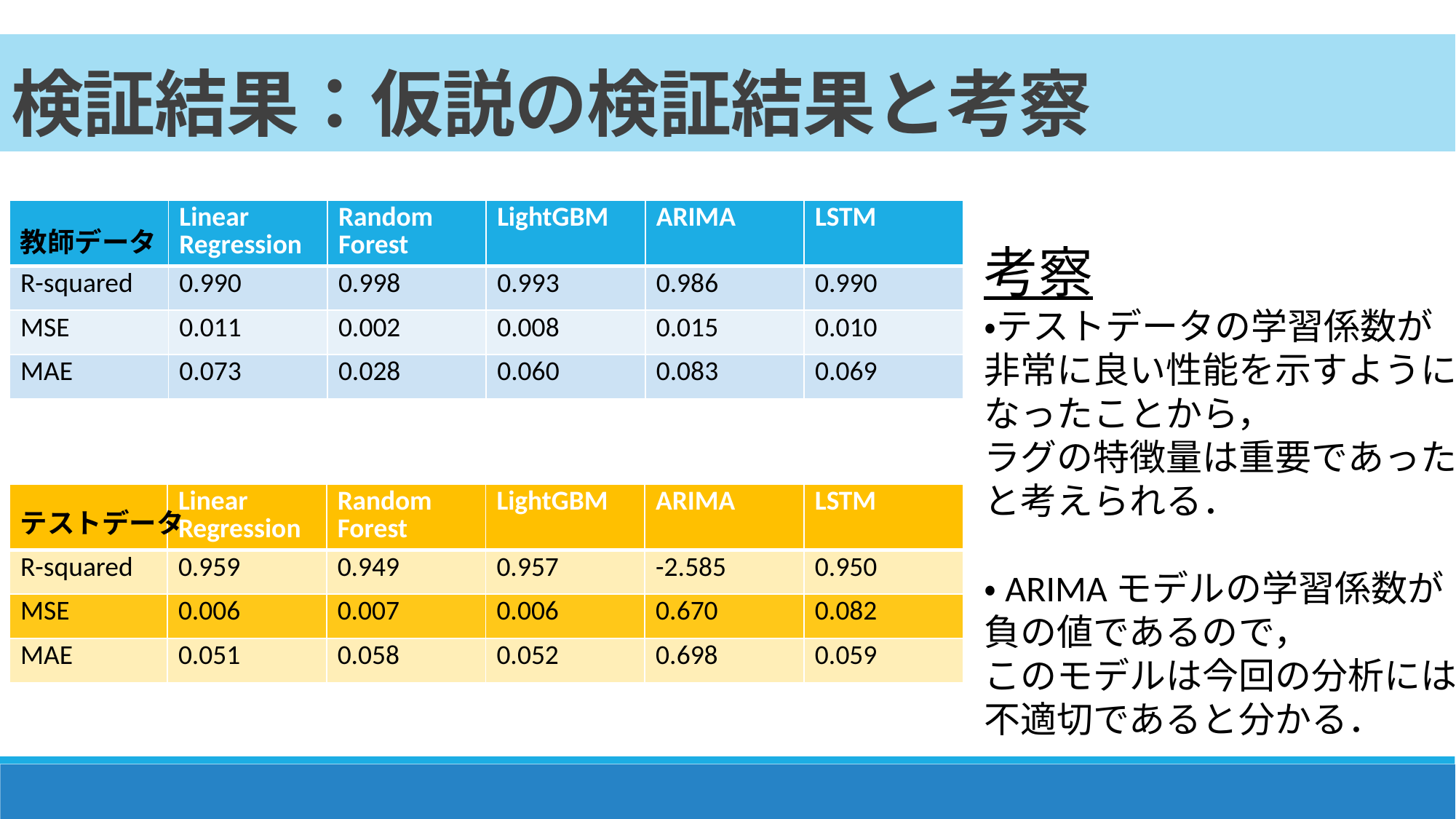

検証結果：仮説の検証結果と考察
|  | Linear Regression | Random Forest | LightGBM | ARIMA | LSTM |
| --- | --- | --- | --- | --- | --- |
| R-squared | 0.990 | 0.998 | 0.993 | 0.986 | 0.990 |
| MSE | 0.011 | 0.002 | 0.008 | 0.015 | 0.010 |
| MAE | 0.073 | 0.028 | 0.060 | 0.083 | 0.069 |
教師データ
考察
・テストデータの学習係数が
非常に良い性能を示すように
なったことから，
ラグの特徴量は重要であった
と考えられる．

・ARIMAモデルの学習係数が
負の値であるので，
このモデルは今回の分析には
不適切であると分かる．
|  | Linear Regression | Random Forest | LightGBM | ARIMA | LSTM |
| --- | --- | --- | --- | --- | --- |
| R-squared | 0.959 | 0.949 | 0.957 | -2.585 | 0.950 |
| MSE | 0.006 | 0.007 | 0.006 | 0.670 | 0.082 |
| MAE | 0.051 | 0.058 | 0.052 | 0.698 | 0.059 |
テストデータ